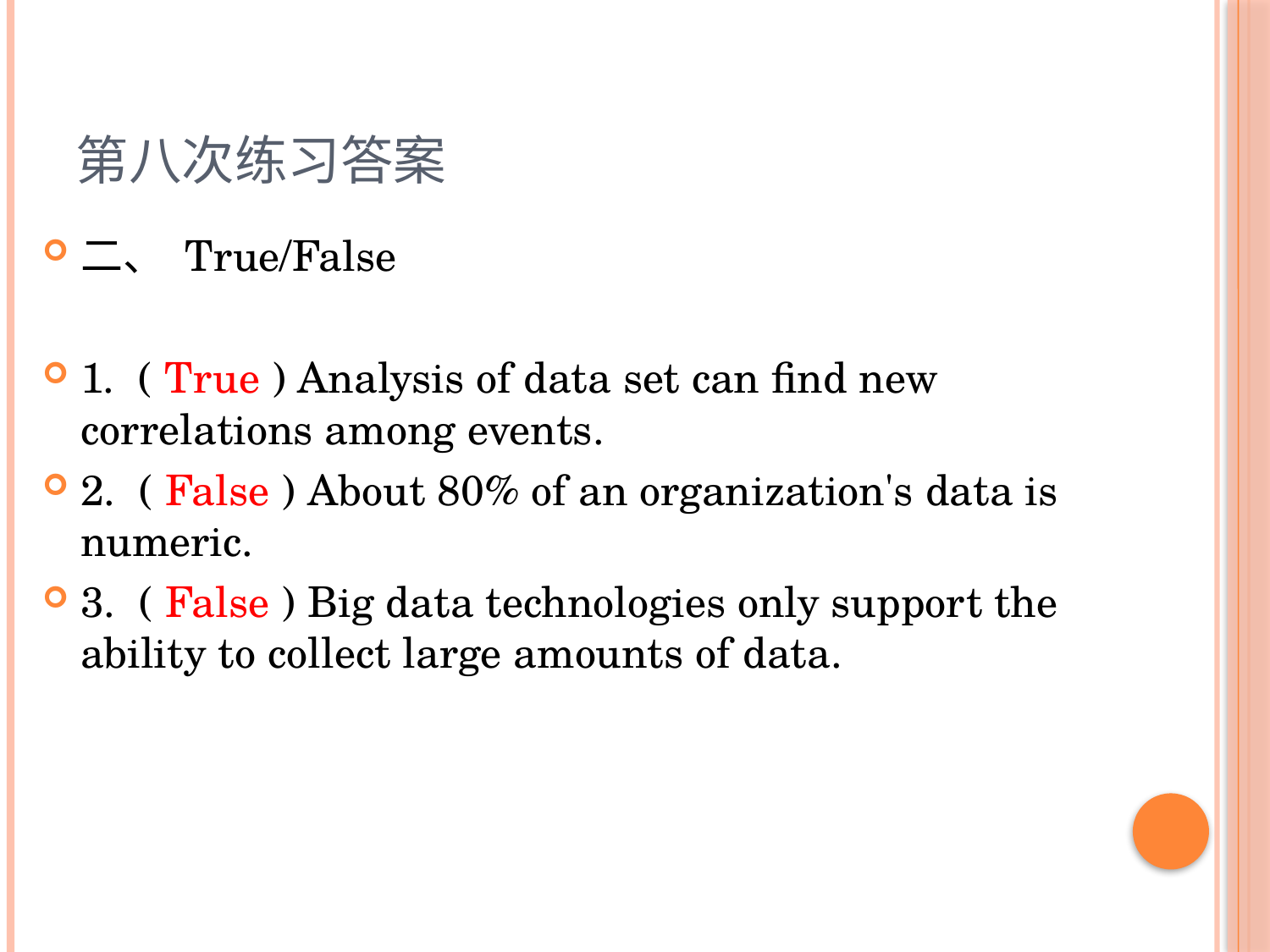

# 第八次练习答案
二、 True/False

1.  ( True ) Analysis of data set can find new            correlations among events.
2.  ( False ) About 80% of an organization's data is numeric.
3.  ( False ) Big data technologies only support the ability to collect large amounts of data.